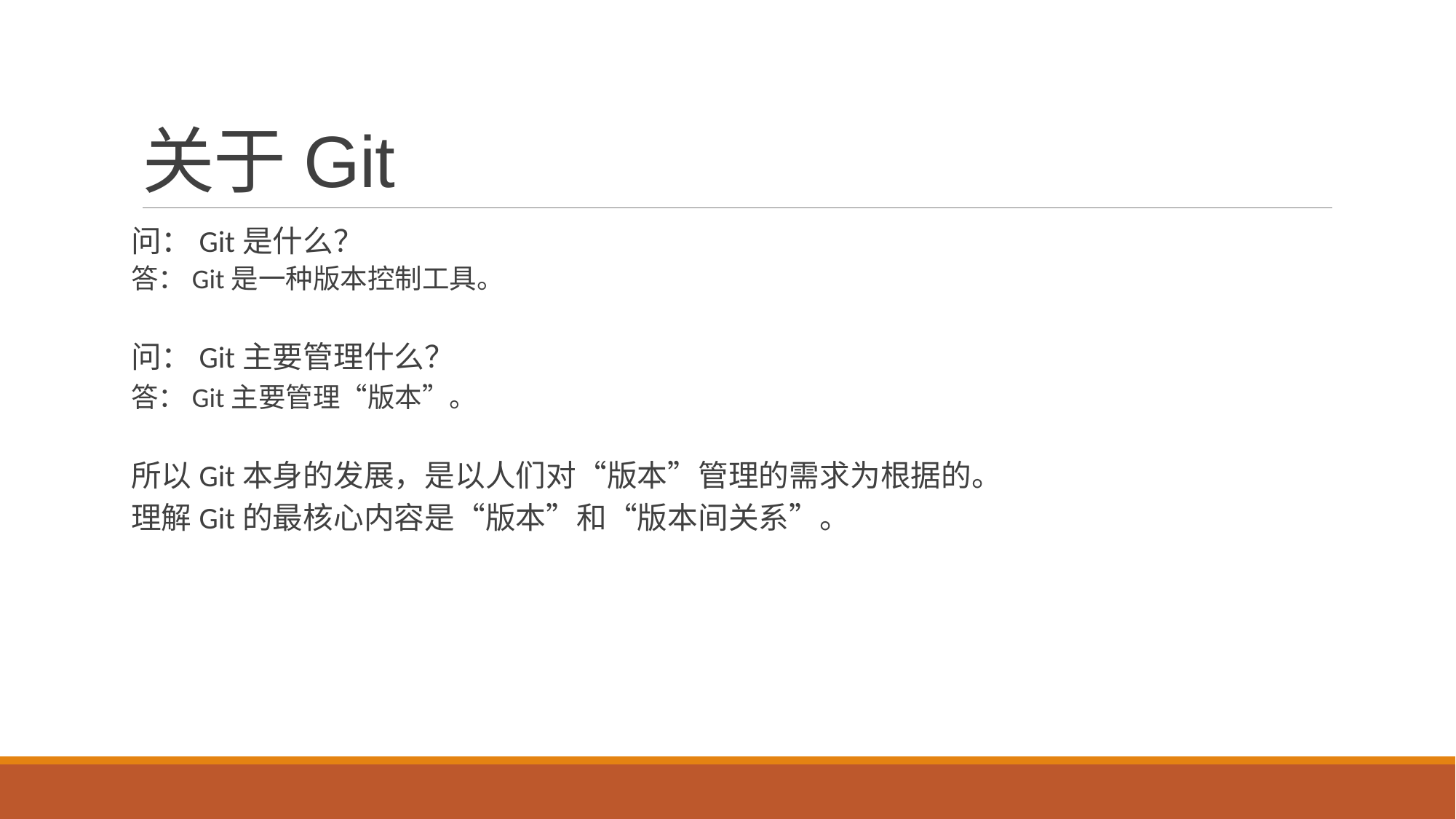

# 关于Git
问：Git是什么？
答：Git是一种版本控制工具。

问：Git主要管理什么？
答：Git主要管理“版本”。

所以Git本身的发展，是以人们对“版本”管理的需求为根据的。
理解Git的最核心内容是“版本”和“版本间关系”。